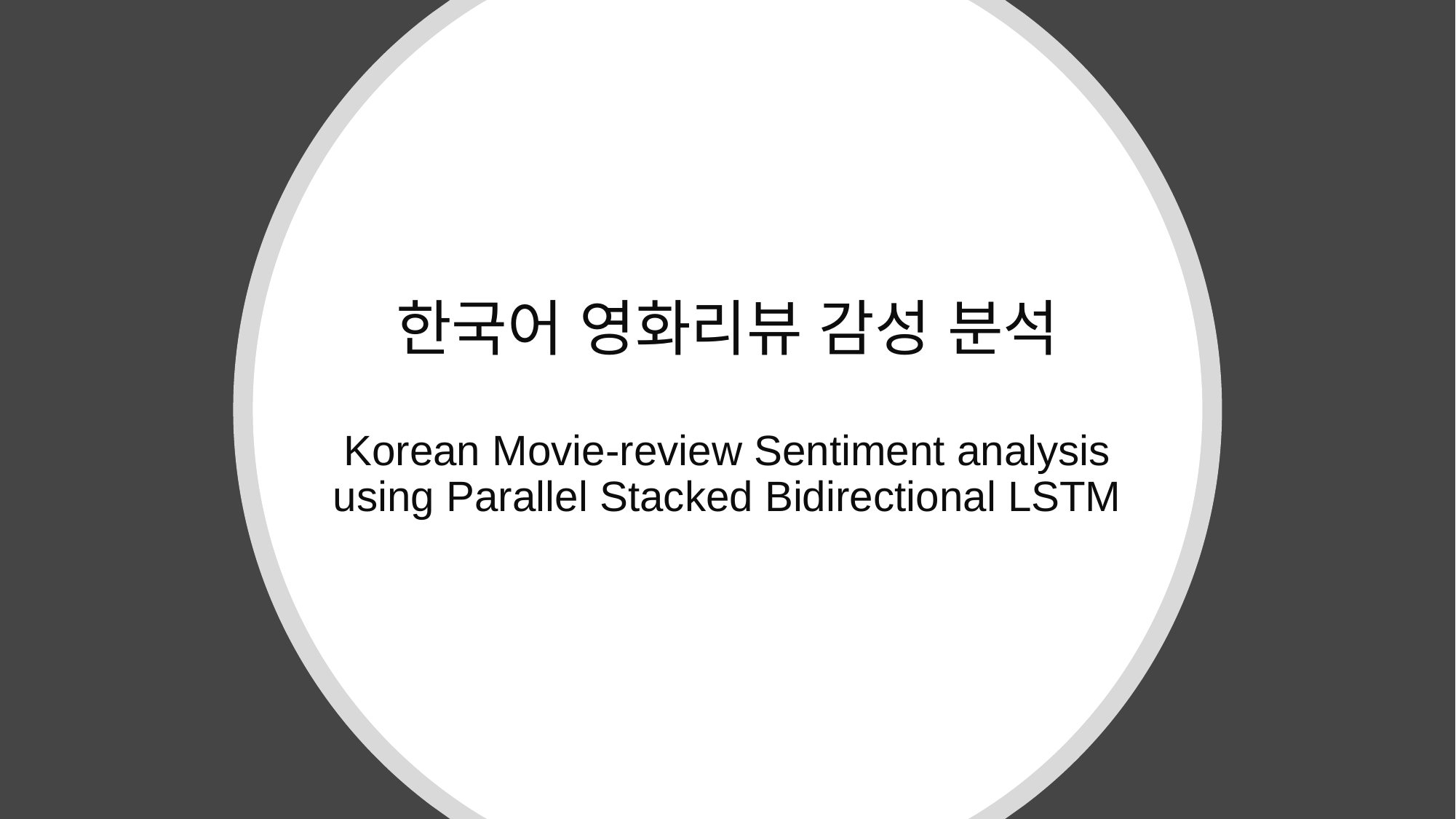

# 한국어 영화리뷰 감성 분석 Korean Movie-review Sentiment analysis using Parallel Stacked Bidirectional LSTM